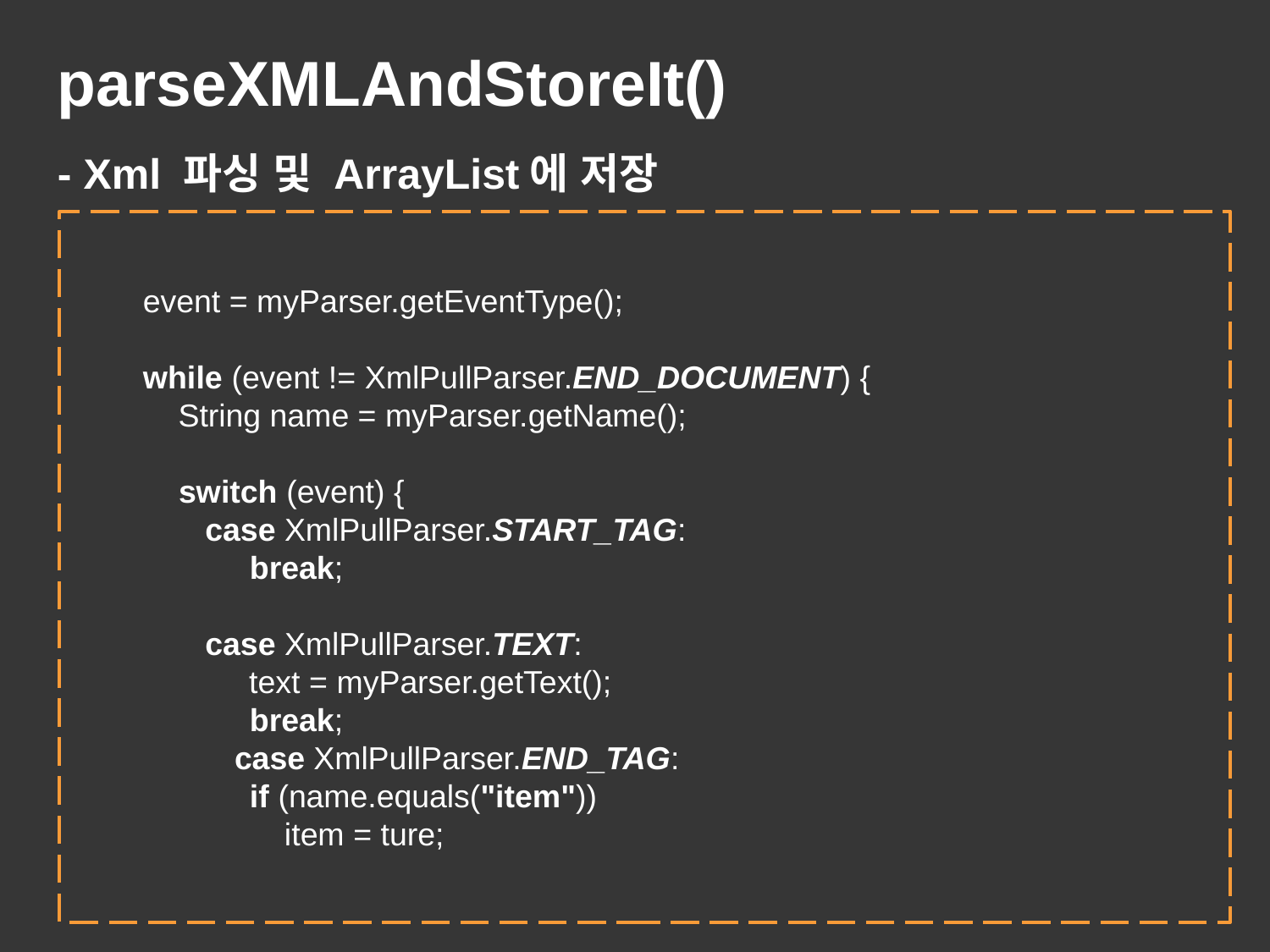

parseXMLAndStoreIt()
- Xml 파싱 및 ArrayList에 저장
        event = myParser.getEventType();
        while (event != XmlPullParser.END_DOCUMENT) {
            String name = myParser.getName();
            switch (event) {
               case XmlPullParser.START_TAG:
                    break;
               case XmlPullParser.TEXT:
                    text = myParser.getText();
                    break;
	    case XmlPullParser.END_TAG:
                    if (name.equals("item"))
                        item = ture;